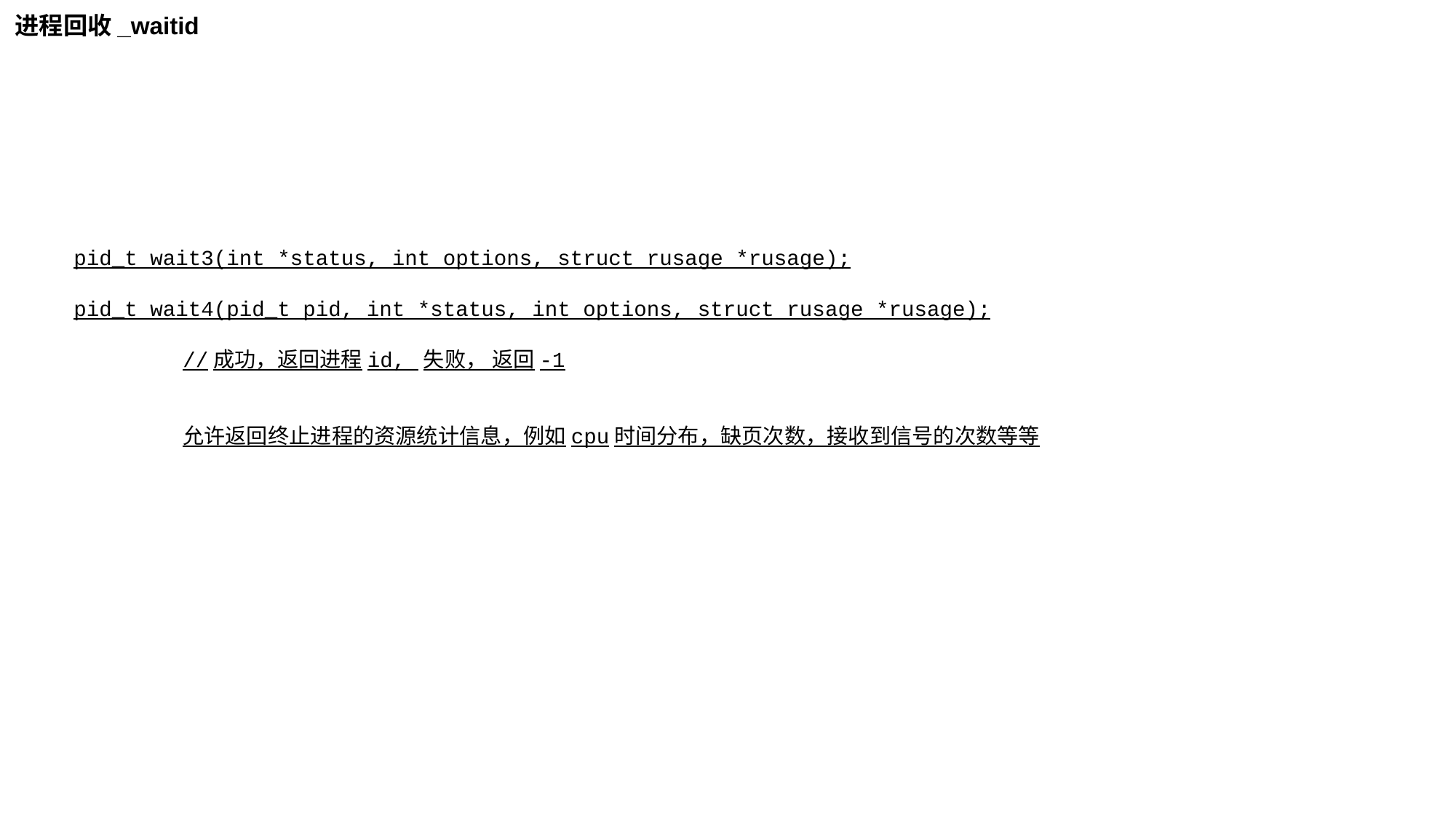

进程回收_waitid
pid_t wait3(int *status, int options, struct rusage *rusage);

pid_t wait4(pid_t pid, int *status, int options, struct rusage *rusage);

	//成功，返回进程id, 失败， 返回-1

	允许返回终止进程的资源统计信息，例如cpu时间分布，缺页次数，接收到信号的次数等等